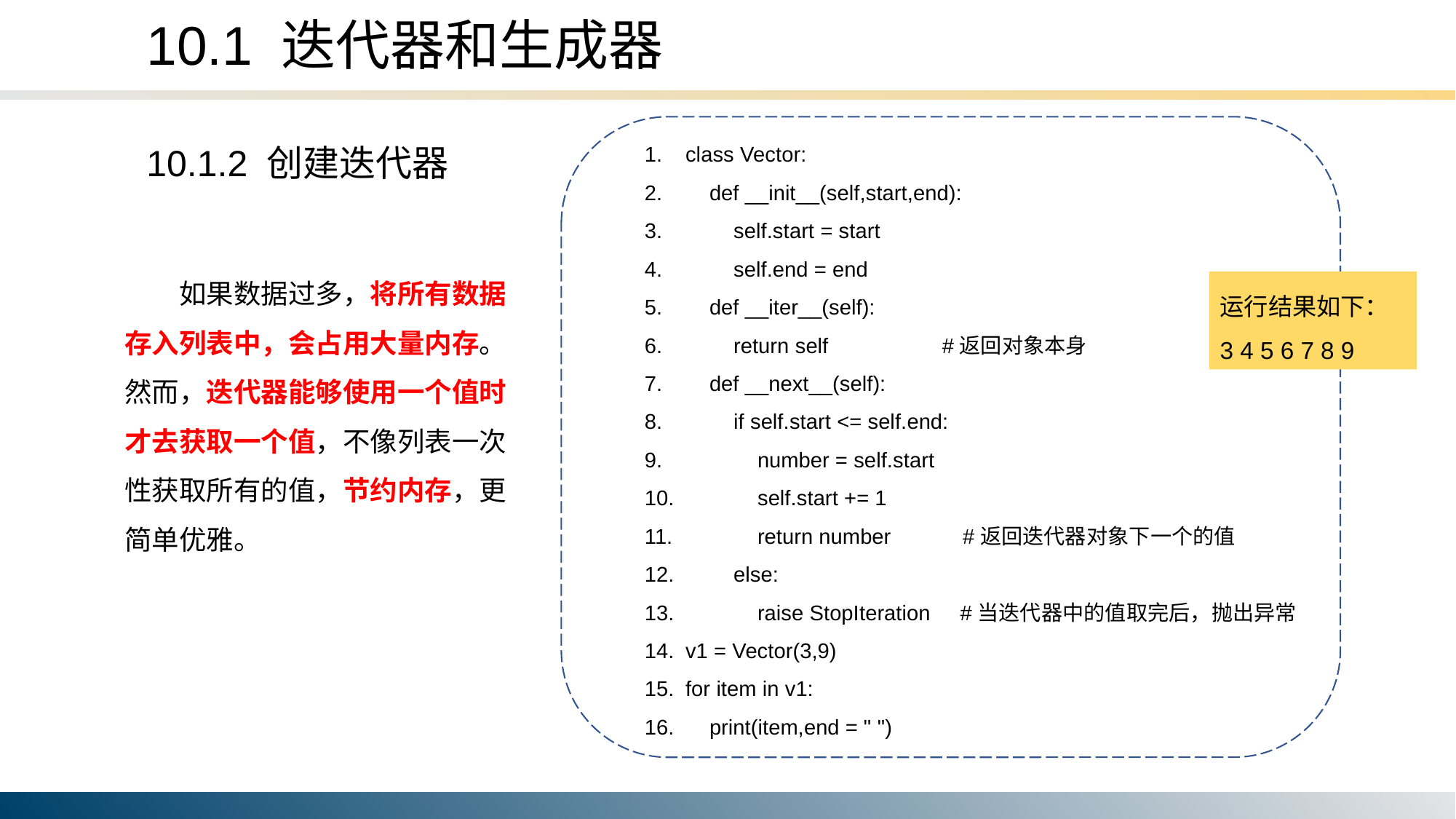

10.1 迭代器和生成器

class Vector:
    def __init__(self,start,end):
        self.start = start
        self.end = end
    def __iter__(self):
        return self                   #返回对象本身
    def __next__(self):
        if self.start <= self.end:
            number = self.start
            self.start += 1
            return number            #返回迭代器对象下一个的值
        else:
            raise StopIteration     #当迭代器中的值取完后，抛出异常
v1 = Vector(3,9)
for item in v1:
    print(item,end = " ")
10.1.2 创建迭代器
如果数据过多，将所有数据存入列表中，会占用大量内存。然而，迭代器能够使用一个值时才去获取一个值，不像列表一次性获取所有的值，节约内存，更简单优雅。
运行结果如下：
3 4 5 6 7 8 9